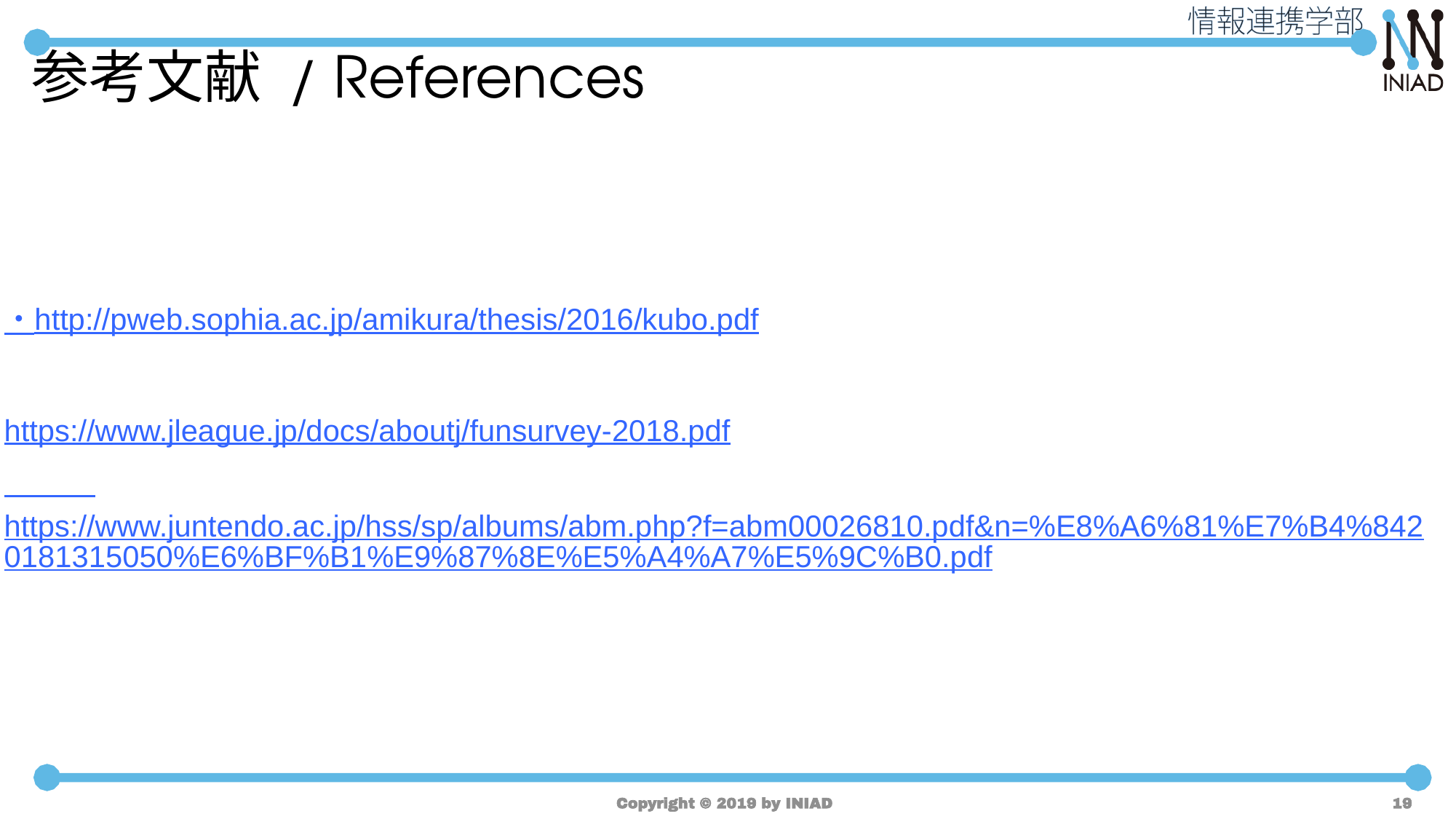

# 参考文献 / References
・http://pweb.sophia.ac.jp/amikura/thesis/2016/kubo.pdf

https://www.jleague.jp/docs/aboutj/funsurvey-2018.pdf
　　　https://www.juntendo.ac.jp/hss/sp/albums/abm.php?f=abm00026810.pdf&n=%E8%A6%81%E7%B4%8420181315050%E6%BF%B1%E9%87%8E%E5%A4%A7%E5%9C%B0.pdf

Copyright © 2019 by INIAD
19